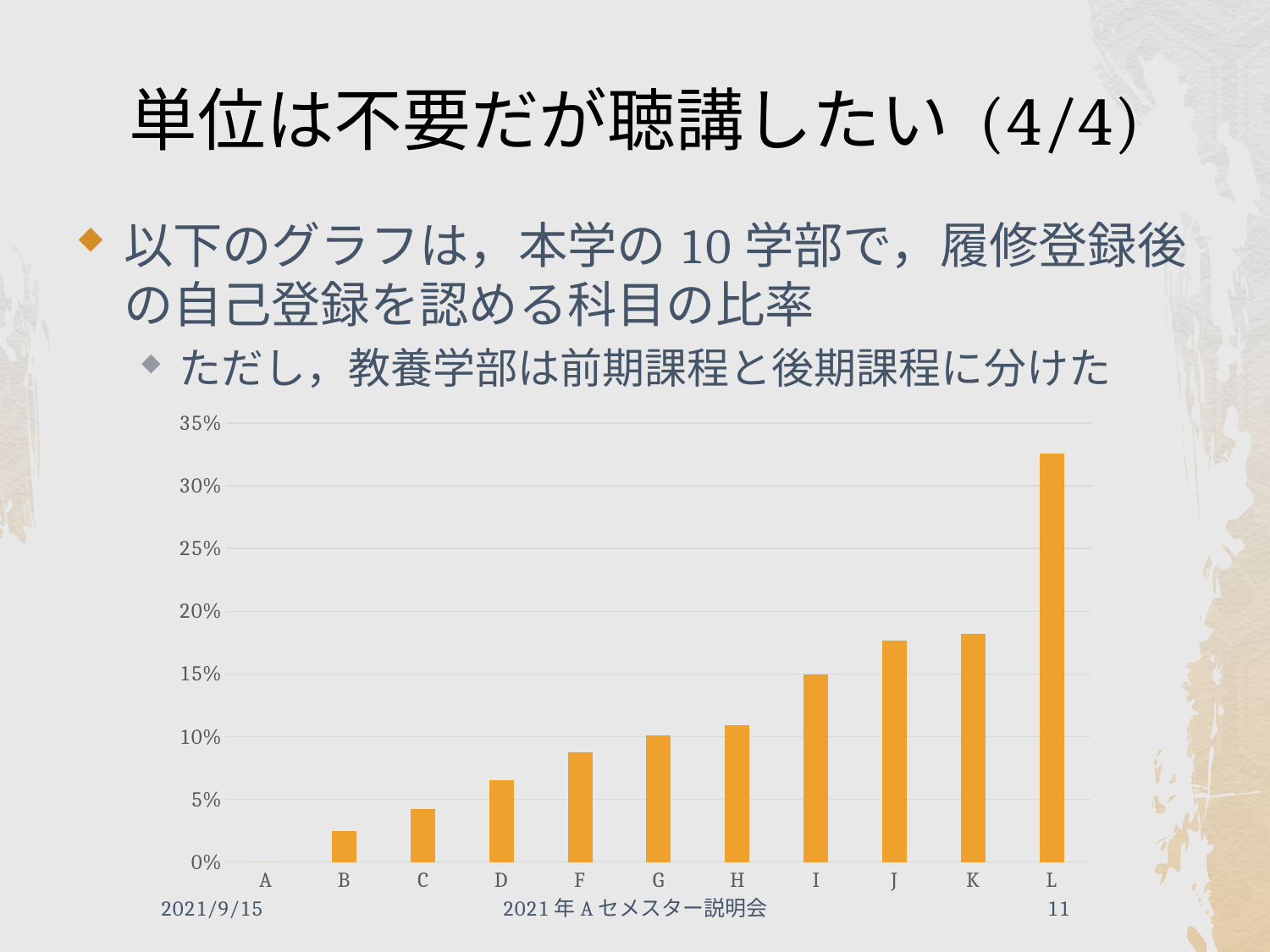

# 単位は不要だが聴講したい (4/4)
以下のグラフは，本学の10学部で，履修登録後の自己登録を認める科目の比率
ただし，教養学部は前期課程と後期課程に分けた

### Chart

| Category | 系列 1 |
|---|---|
| A | 0.0 |
| B | 0.0247 |
| C | 0.0422 |
| D | 0.0654 |
| F | 0.0873 |
| G | 0.1007 |
| H | 0.1094 |
| I | 0.1493 |
| J | 0.1769 |
| K | 0.1818 |
| L | 0.3258 |
2021/9/15
2021年Aセメスター説明会
11